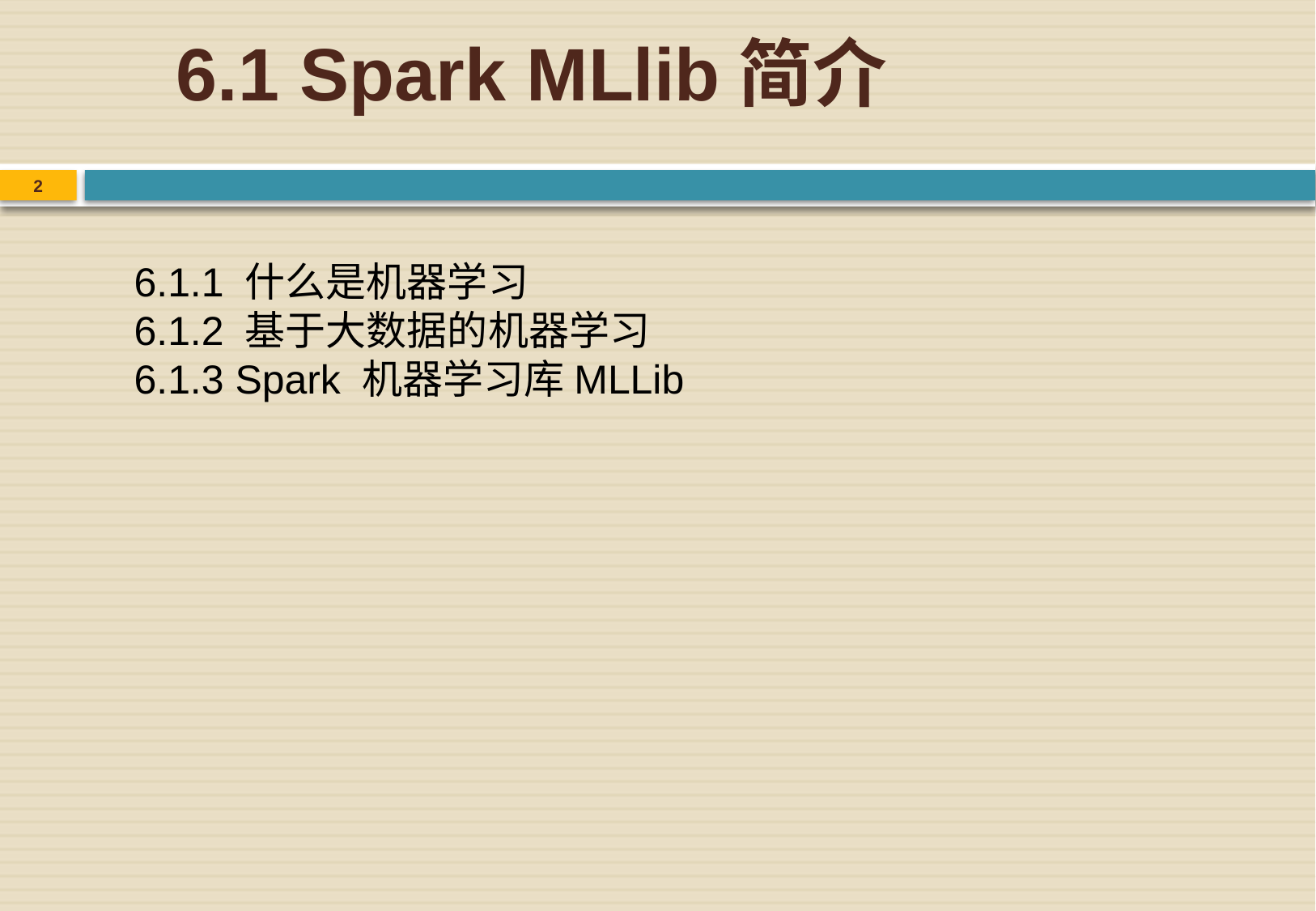

# 6.1 Spark MLlib简介
2
6.1.1 什么是机器学习
6.1.2 基于大数据的机器学习
6.1.3 Spark 机器学习库MLLib